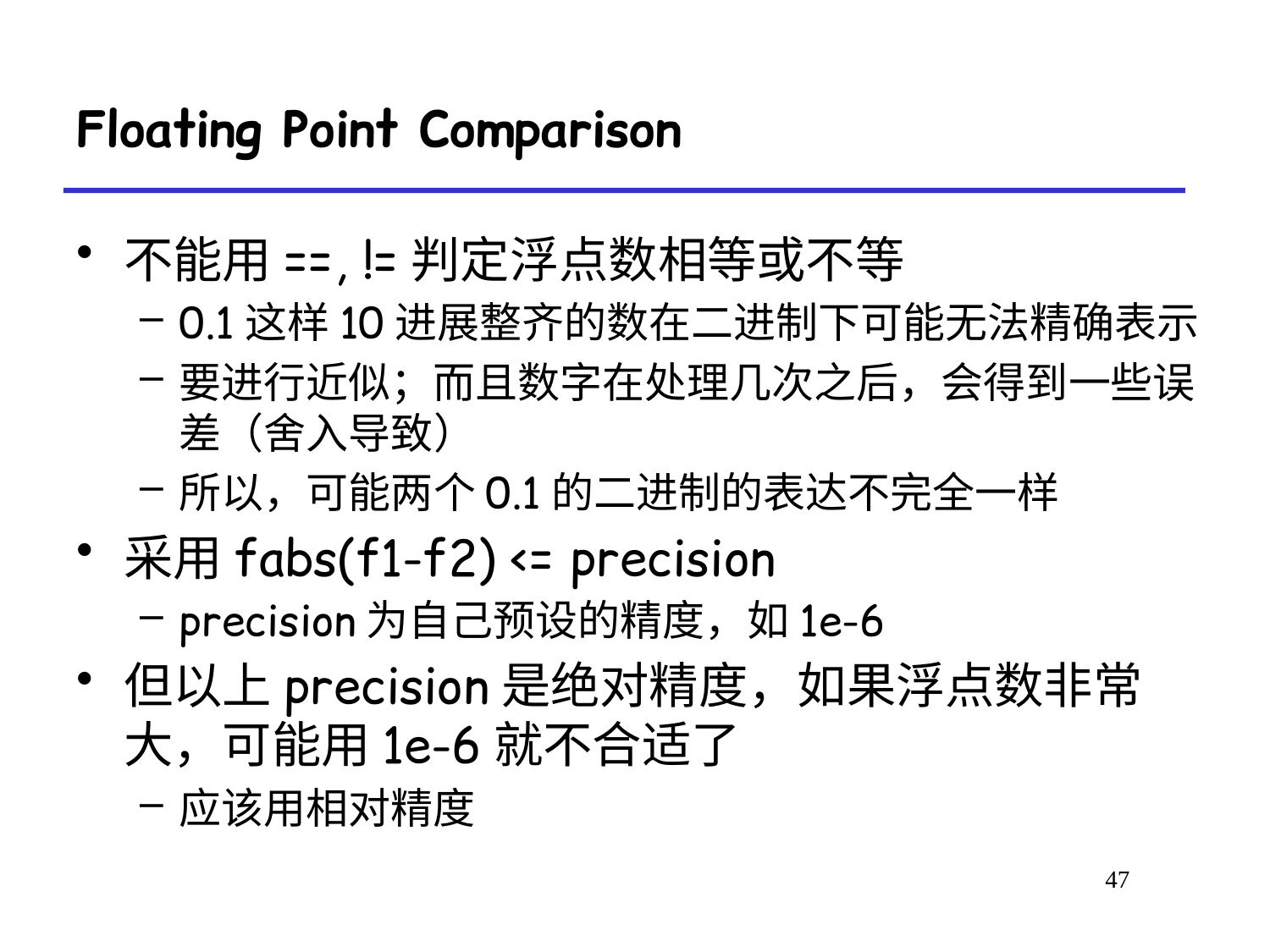

# Floating Point Comparison
不能用==, !=判定浮点数相等或不等
0.1这样10进展整齐的数在二进制下可能无法精确表示
要进行近似；而且数字在处理几次之后，会得到一些误差（舍入导致）
所以，可能两个0.1的二进制的表达不完全一样
采用fabs(f1-f2) <= precision
precision为自己预设的精度，如1e-6
但以上precision是绝对精度，如果浮点数非常大，可能用1e-6就不合适了
应该用相对精度
47